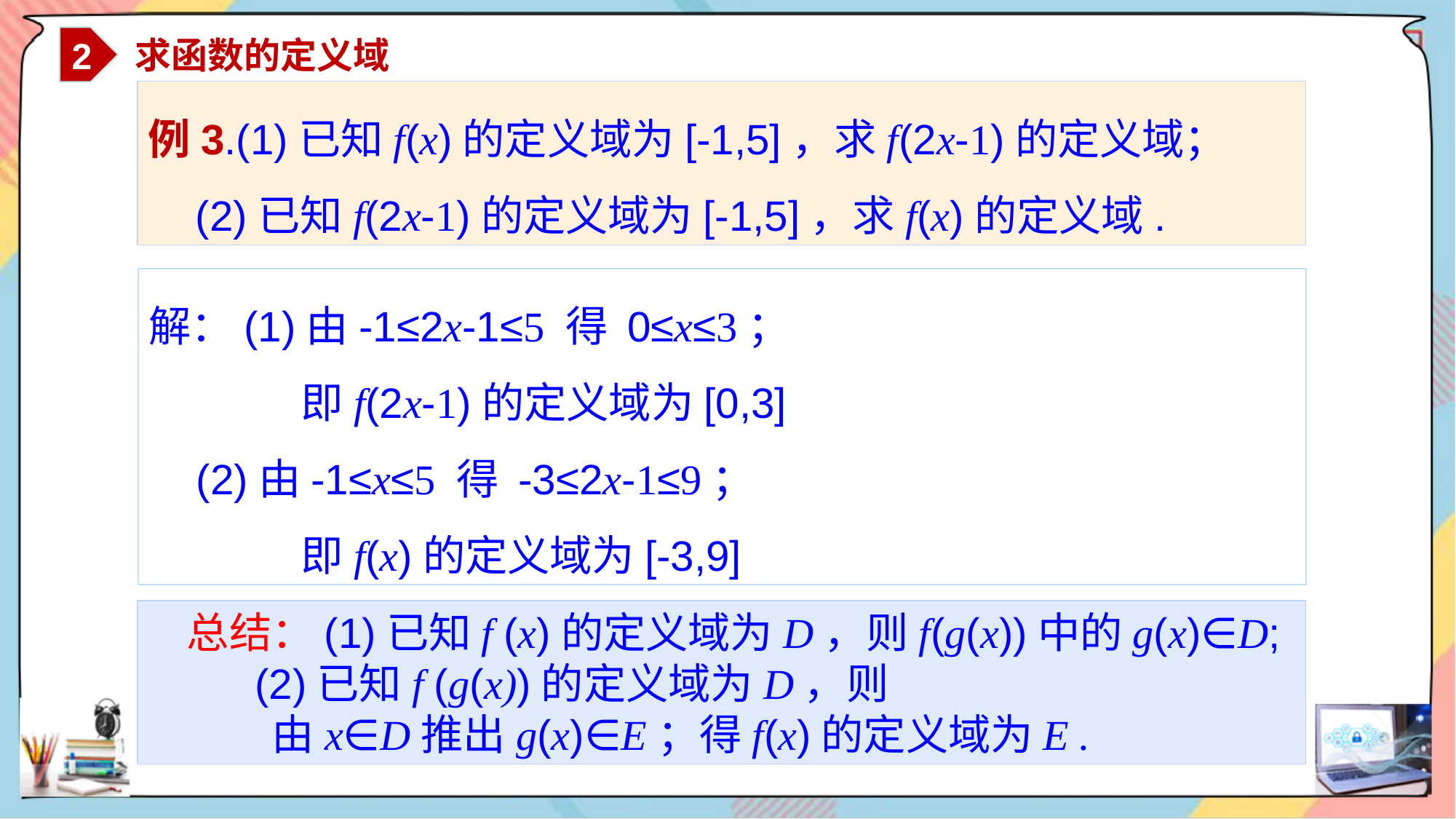

2
 求函数的定义域
例3.(1)已知f(x)的定义域为[-1,5]，求f(2x-1)的定义域；
    (2)已知f(2x-1)的定义域为[-1,5]，求f(x)的定义域.
解：(1)由-1≤2x-1≤5 得 0≤x≤3；
               即f(2x-1)的定义域为[0,3]
    (2)由-1≤x≤5 得 -3≤2x-1≤9；
               即f(x)的定义域为[-3,9]
   总结：(1)已知f (x)的定义域为D，则f(g(x))中的g(x)∈D;
         (2)已知f (g(x))的定义域为D，则
            由x∈D推出g(x)∈E；得f(x)的定义域为E .